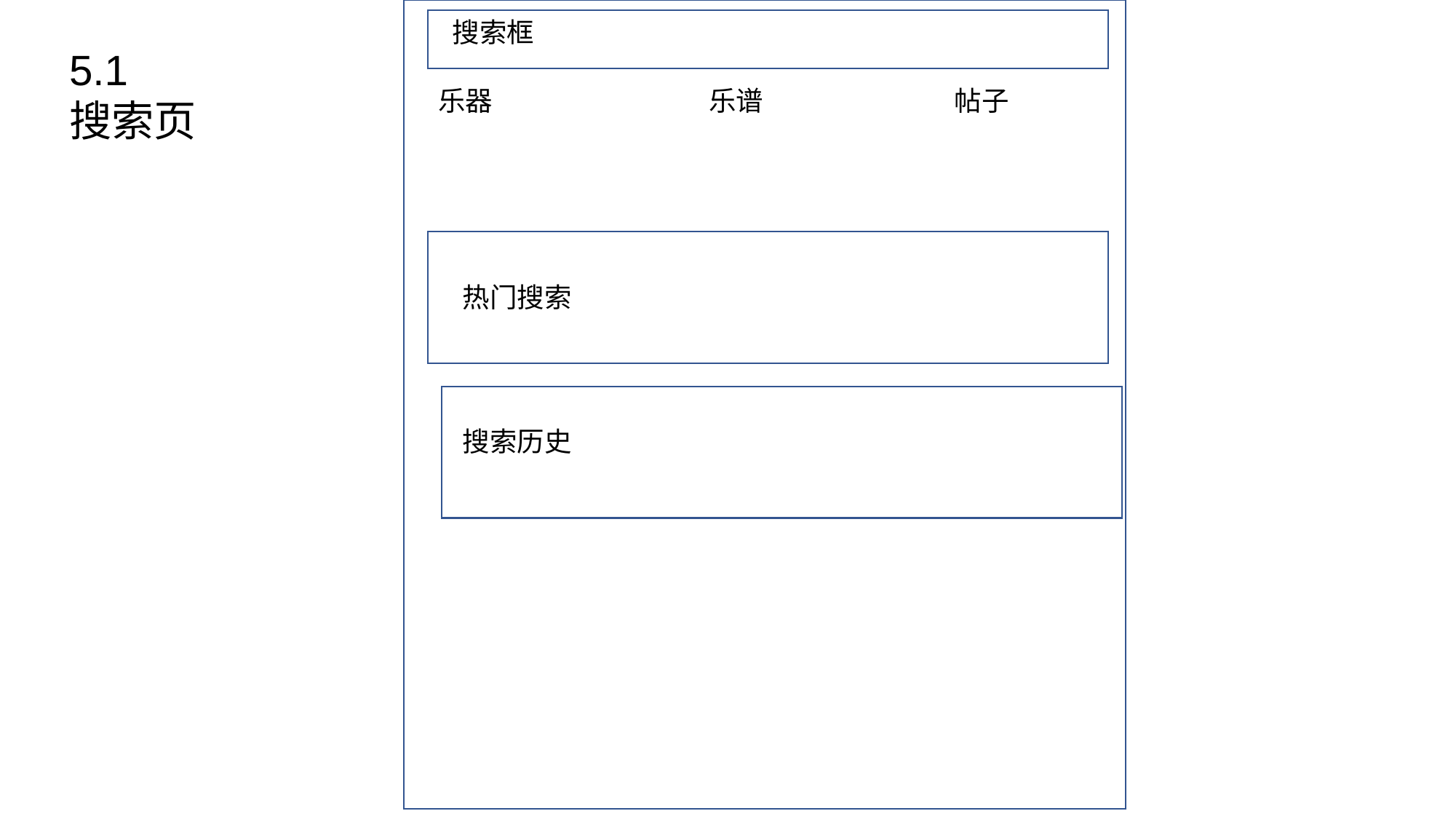

搜索框
5.1
搜索页
乐器                                   乐谱                               帖子

热门搜索

搜索历史